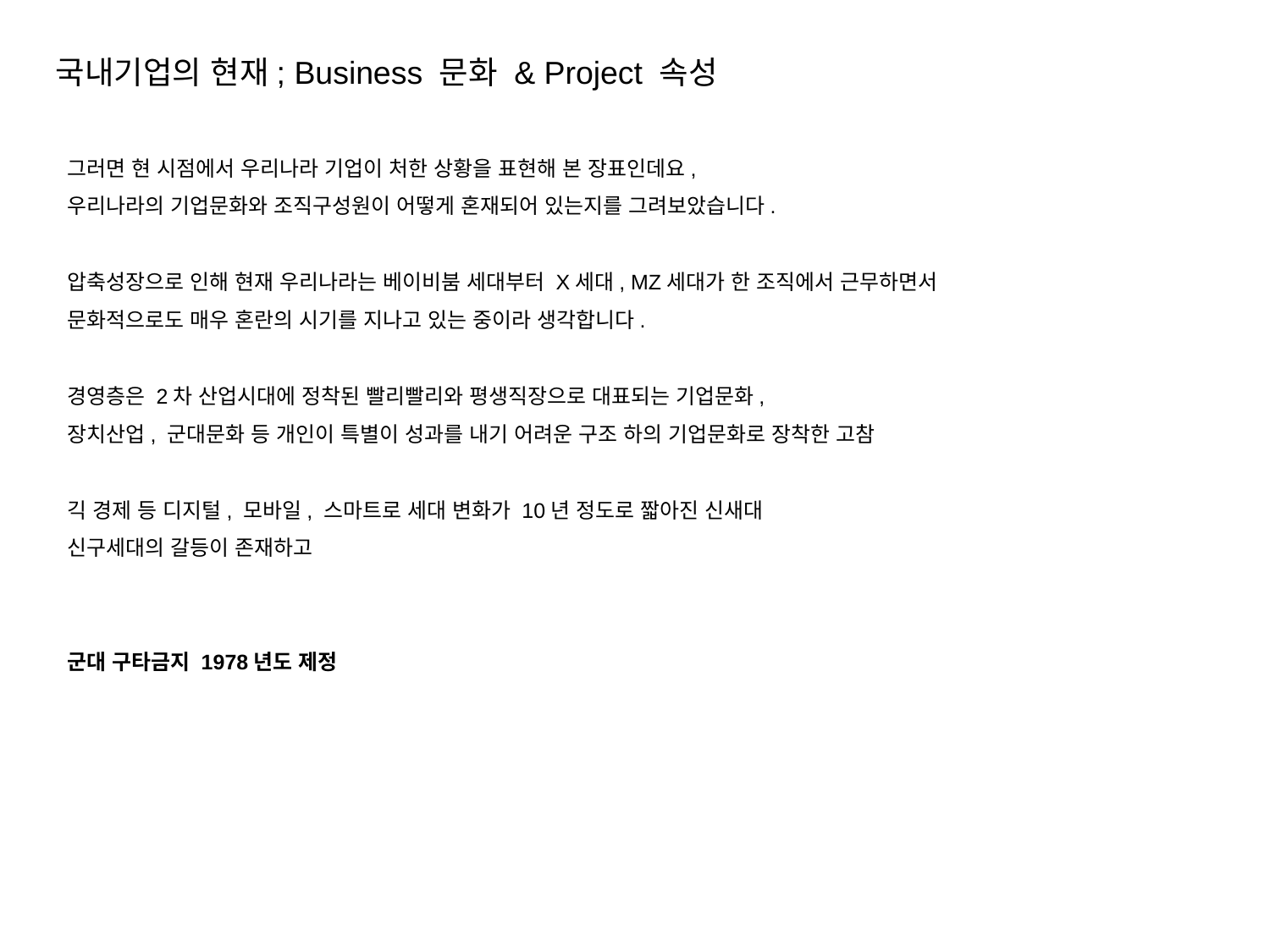

국내기업의 현재; Business 문화 & Project 속성
그러면 현 시점에서 우리나라 기업이 처한 상황을 표현해 본 장표인데요,
우리나라의 기업문화와 조직구성원이 어떻게 혼재되어 있는지를 그려보았습니다.

압축성장으로 인해 현재 우리나라는 베이비붐 세대부터 X세대, MZ세대가 한 조직에서 근무하면서
문화적으로도 매우 혼란의 시기를 지나고 있는 중이라 생각합니다.

경영층은 2차 산업시대에 정착된 빨리빨리와 평생직장으로 대표되는 기업문화,
장치산업, 군대문화 등 개인이 특별이 성과를 내기 어려운 구조 하의 기업문화로 장착한 고참

긱 경제 등 디지털, 모바일, 스마트로 세대 변화가 10년 정도로 짧아진 신새대
신구세대의 갈등이 존재하고

군대 구타금지 1978년도 제정